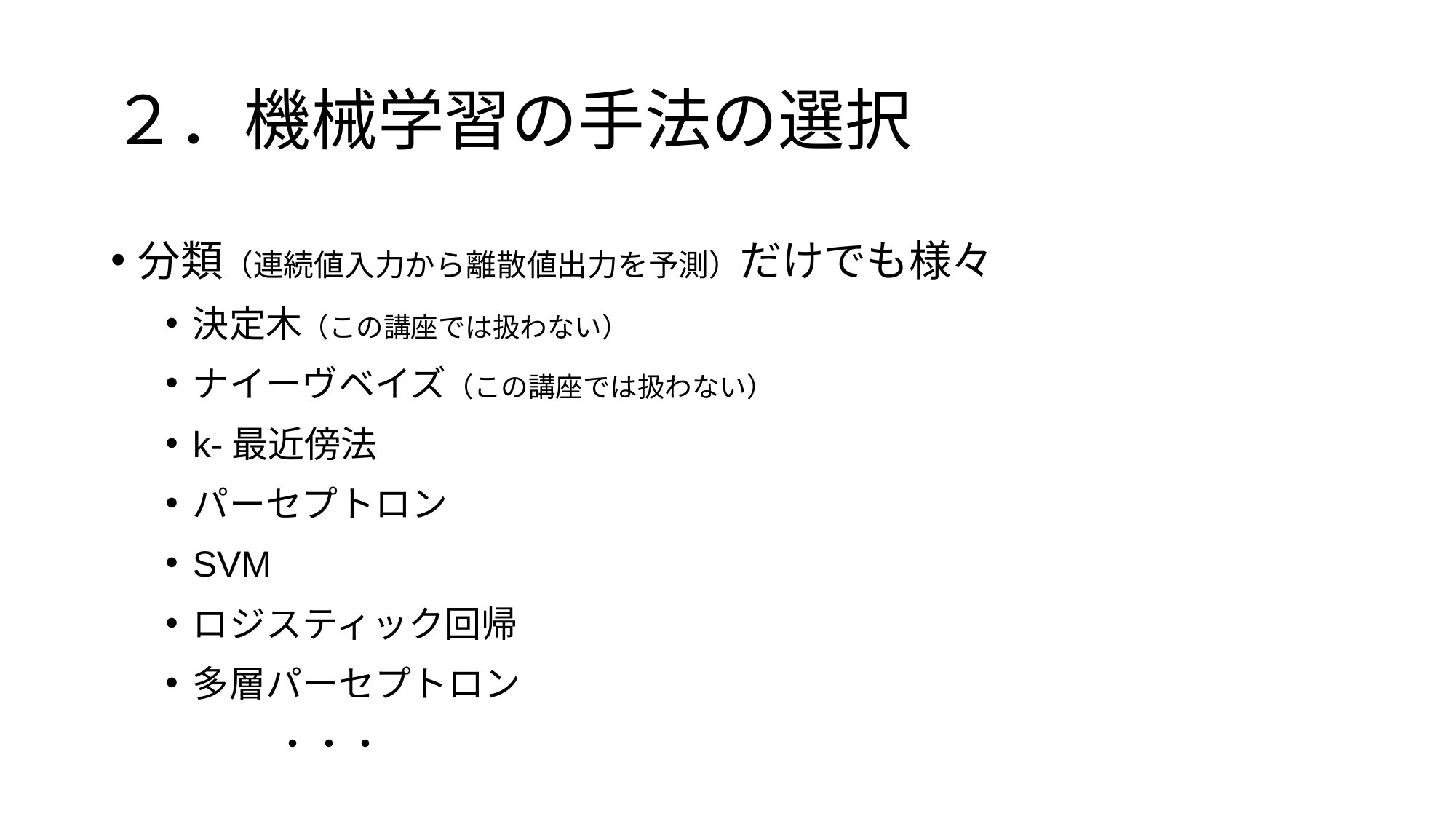

# ２．機械学習の手法の選択
分類（連続値入力から離散値出力を予測）だけでも様々
決定木（この講座では扱わない）
ナイーヴベイズ（この講座では扱わない）
k-最近傍法
パーセプトロン
SVM
ロジスティック回帰
多層パーセプトロン
	・・・